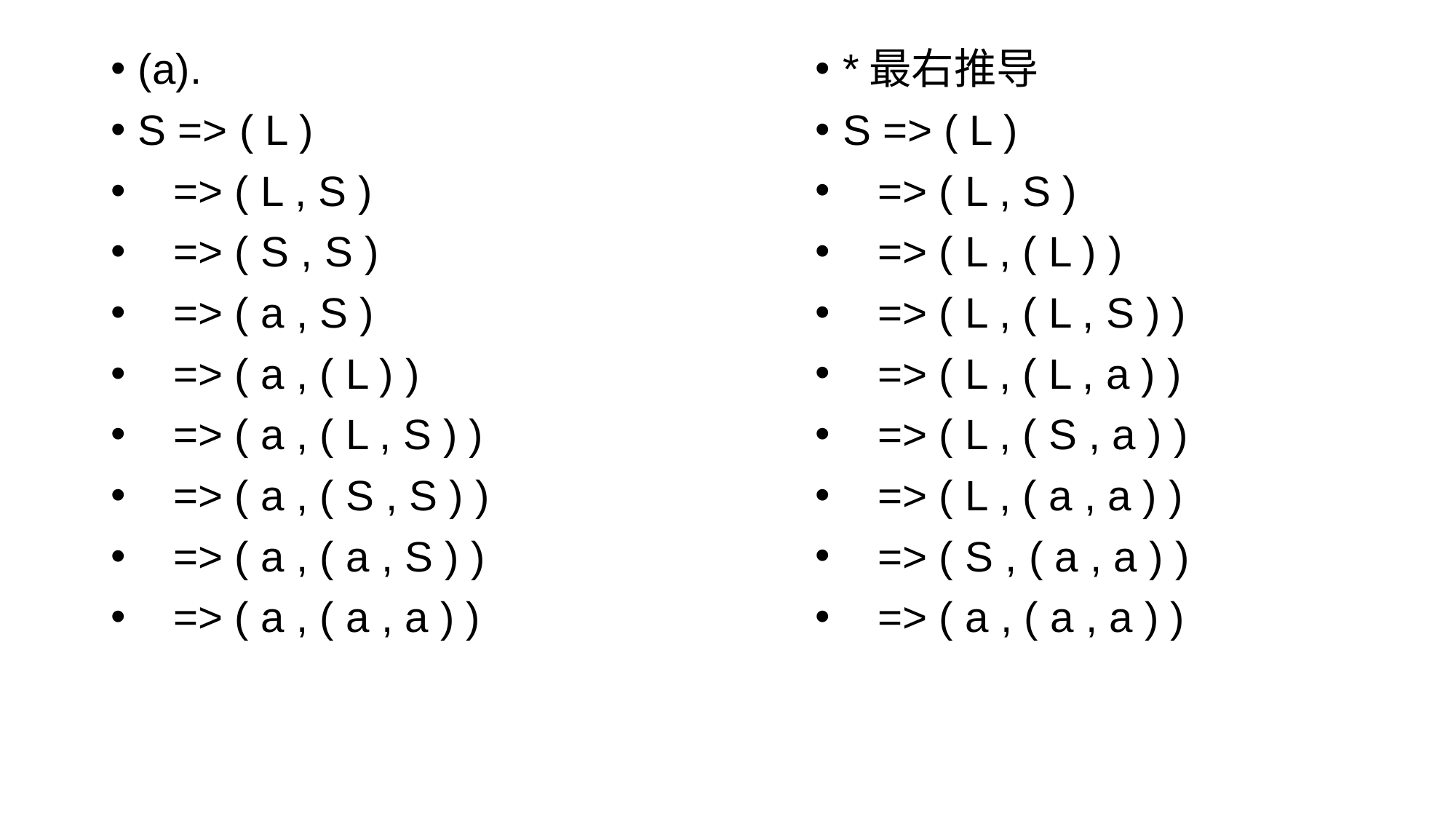

(a).
S => ( L )
   => ( L , S )
   => ( S , S )
   => ( a , S )
   => ( a , ( L ) )
   => ( a , ( L , S ) )
   => ( a , ( S , S ) )
   => ( a , ( a , S ) )
   => ( a , ( a , a ) )
*最右推导
S => ( L )
   => ( L , S )
   => ( L , ( L ) )
   => ( L , ( L , S ) )
   => ( L , ( L , a ) )
   => ( L , ( S , a ) )
   => ( L , ( a , a ) )
   => ( S , ( a , a ) )
   => ( a , ( a , a ) )